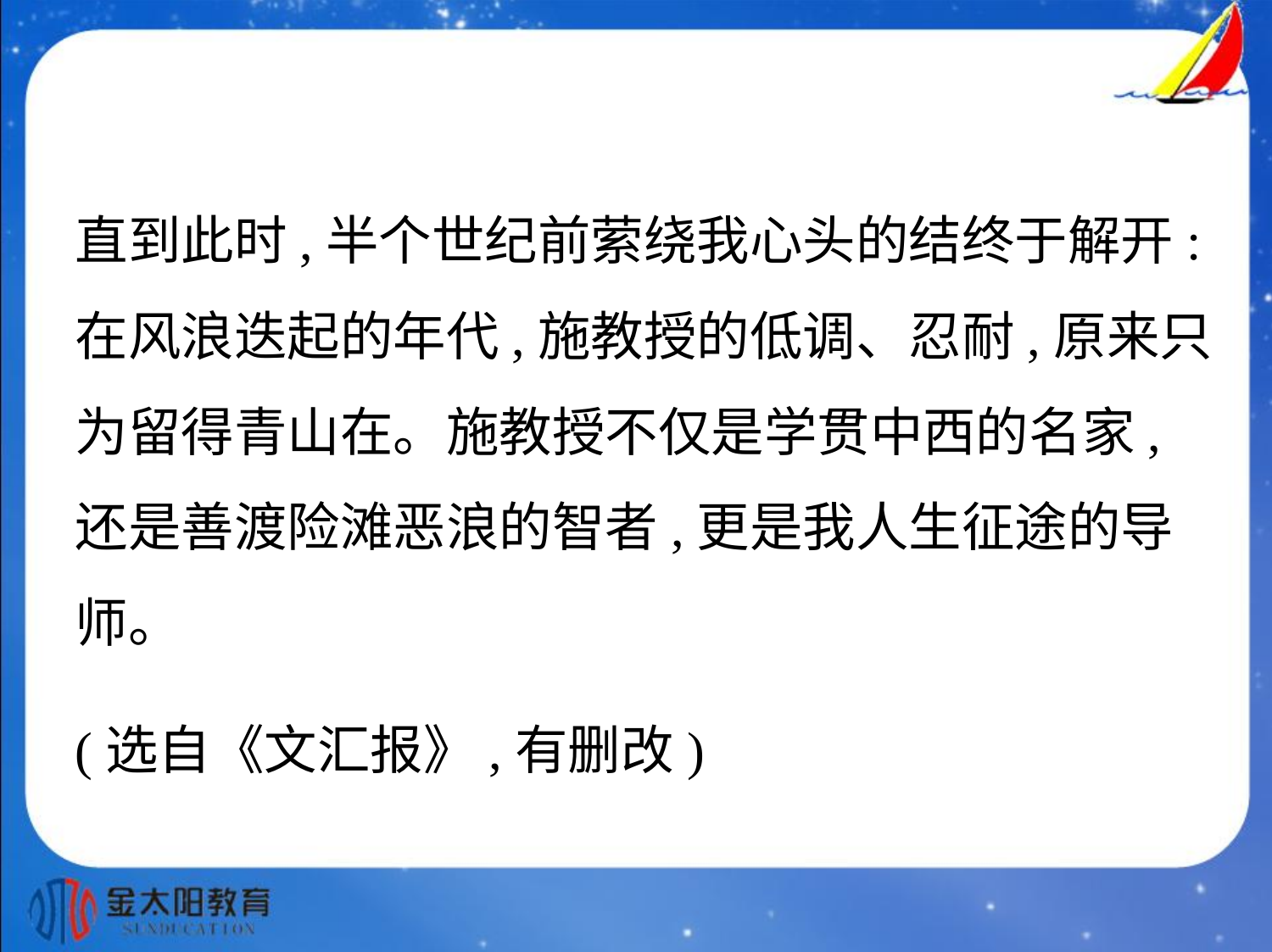

直到此时,半个世纪前萦绕我心头的结终于解开:
在风浪迭起的年代,施教授的低调、忍耐,原来只
为留得青山在。施教授不仅是学贯中西的名家,
还是善渡险滩恶浪的智者,更是我人生征途的导
师。
(选自《文汇报》,有删改)